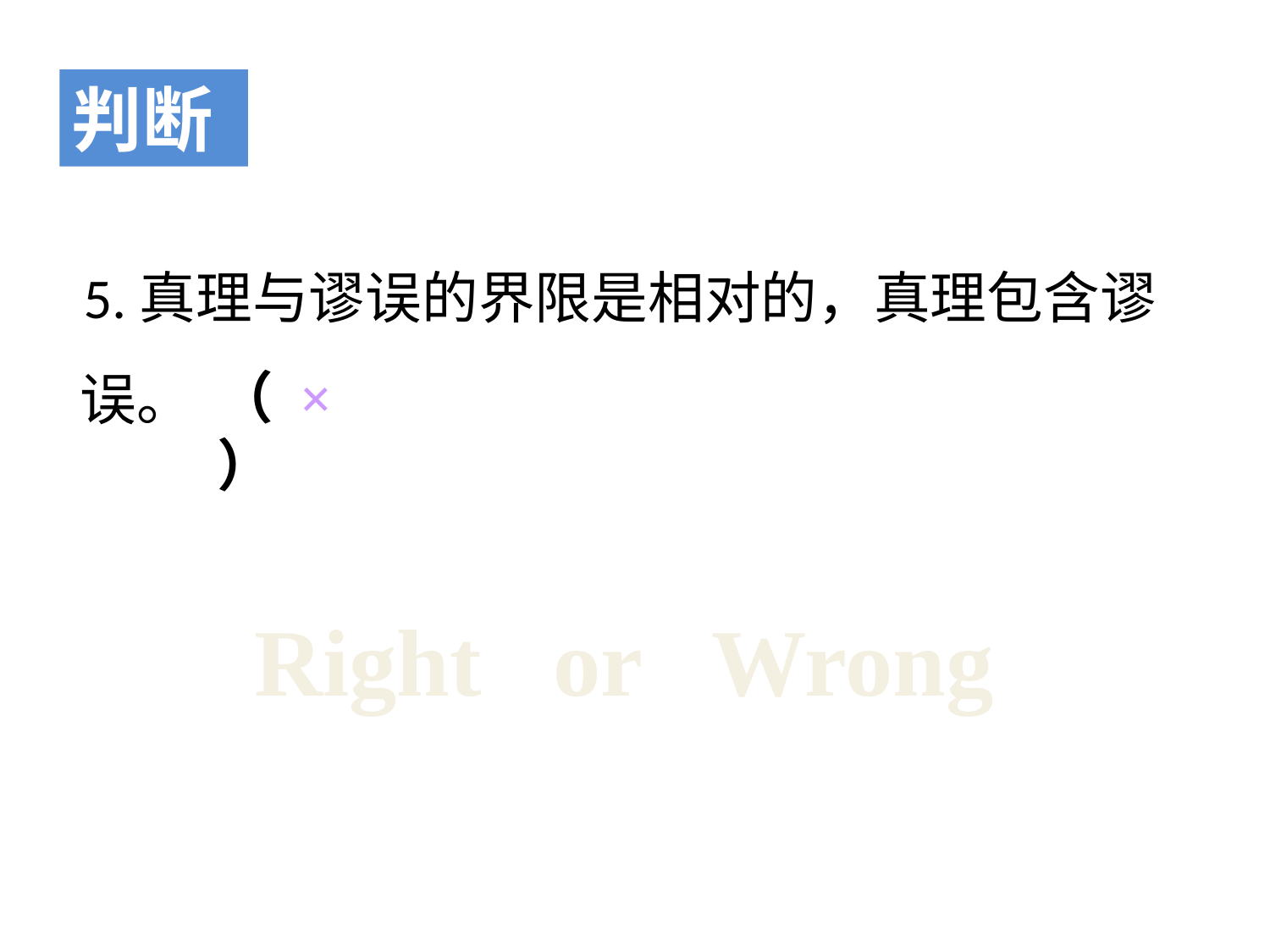

判断
    5.真理与谬误的界限是相对的，真理包含谬误。
（ × ）

Right   or   Wrong